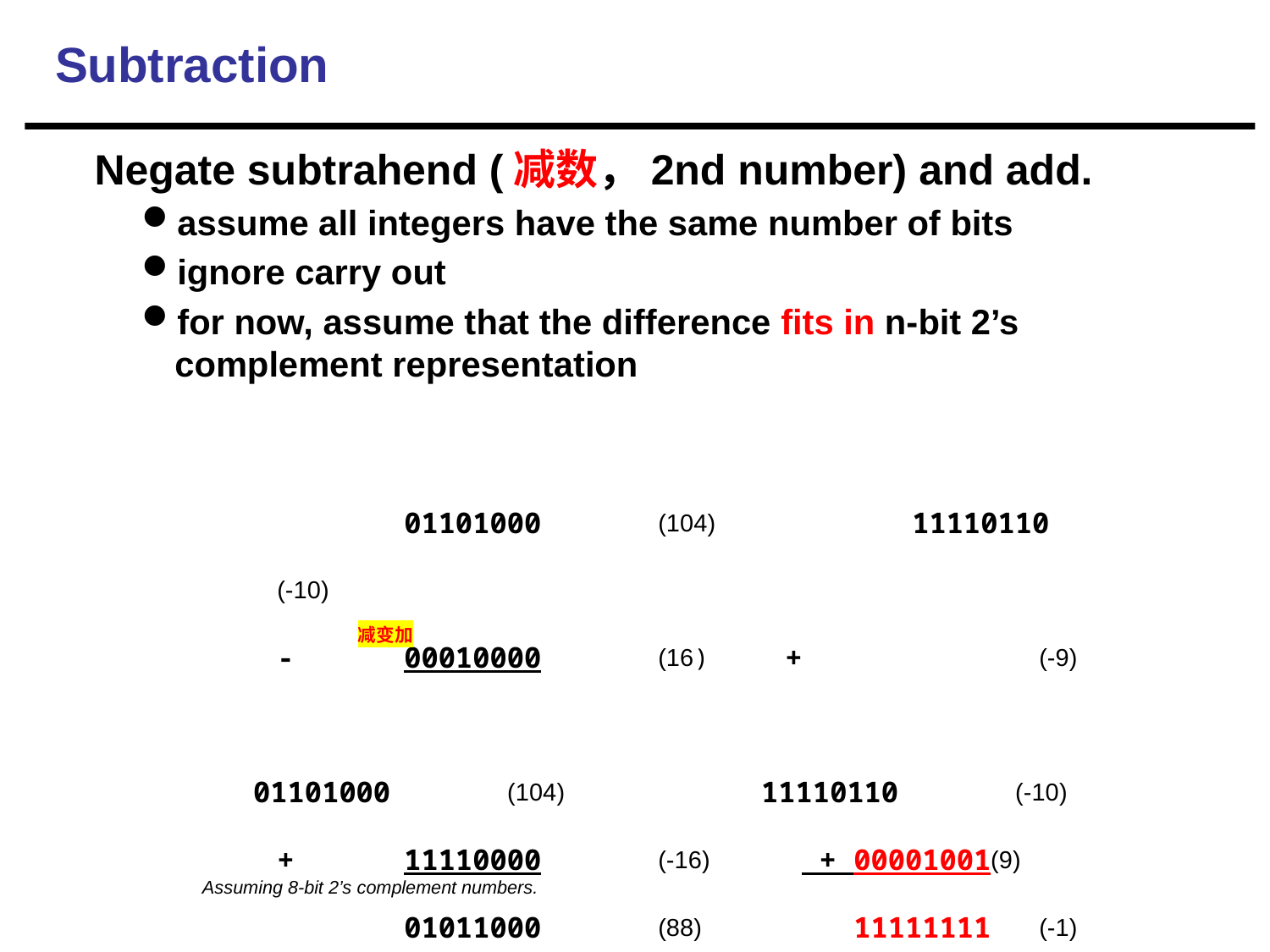

Subtraction
Negate subtrahend (减数，2nd number) and add.
assume all integers have the same number of bits
ignore carry out
for now, assume that the difference fits in n-bit 2’s complement representation
		01101000	(104)		11110110	(-10)
	-	00010000	(16) 	+		(-9)
		                                     01101000	(104)		11110110	(-10)
	+	11110000	(-16)	  + 00001001(9)
		01011000	(88)	    11111111	(-1)
减变加
Assuming 8-bit 2’s complement numbers.